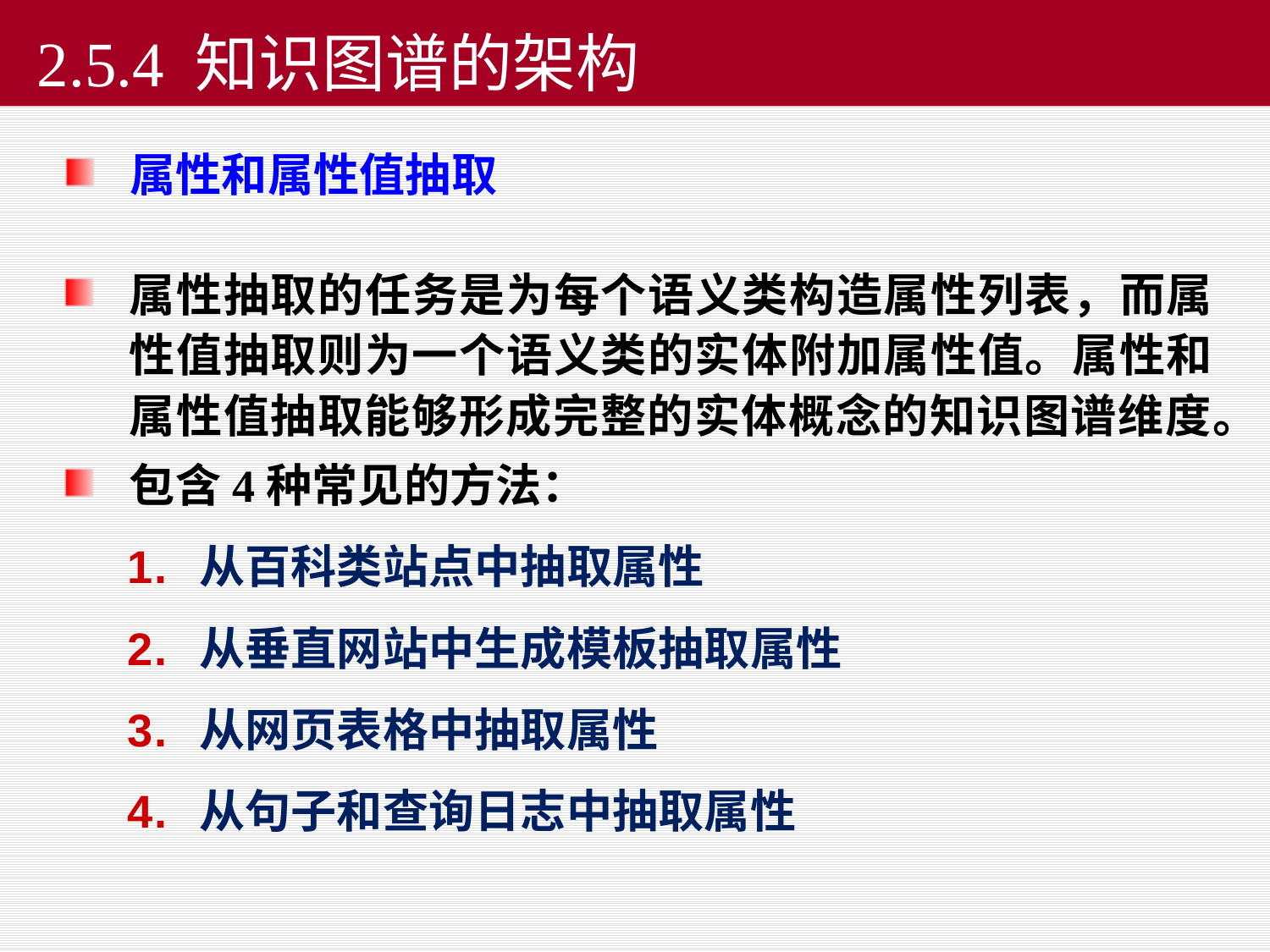

# 2.5.4 知识图谱的架构
属性和属性值抽取
属性抽取的任务是为每个语义类构造属性列表，而属性值抽取则为一个语义类的实体附加属性值。属性和属性值抽取能够形成完整的实体概念的知识图谱维度。
包含4种常见的方法：
从百科类站点中抽取属性
从垂直网站中生成模板抽取属性
从网页表格中抽取属性
从句子和查询日志中抽取属性
79